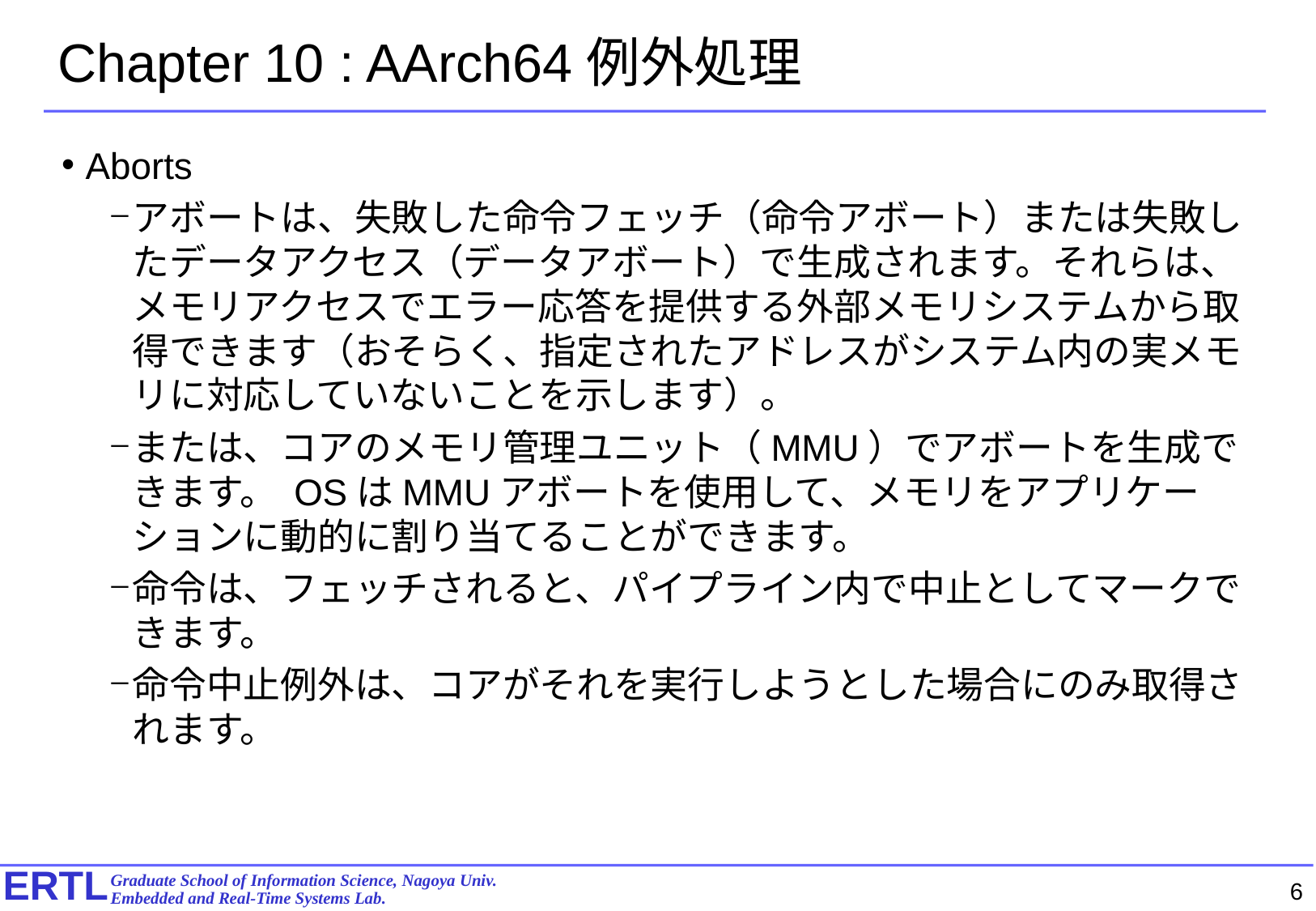

# Chapter 10 : AArch64例外処理
Aborts
アボートは、失敗した命令フェッチ（命令アボート）または失敗したデータアクセス（データアボート）で生成されます。それらは、メモリアクセスでエラー応答を提供する外部メモリシステムから取得できます（おそらく、指定されたアドレスがシステム内の実メモリに対応していないことを示します）。
または、コアのメモリ管理ユニット（MMU）でアボートを生成できます。 OSはMMUアボートを使用して、メモリをアプリケーションに動的に割り当てることができます。
命令は、フェッチされると、パイプライン内で中止としてマークできます。
命令中止例外は、コアがそれを実行しようとした場合にのみ取得されます。

6